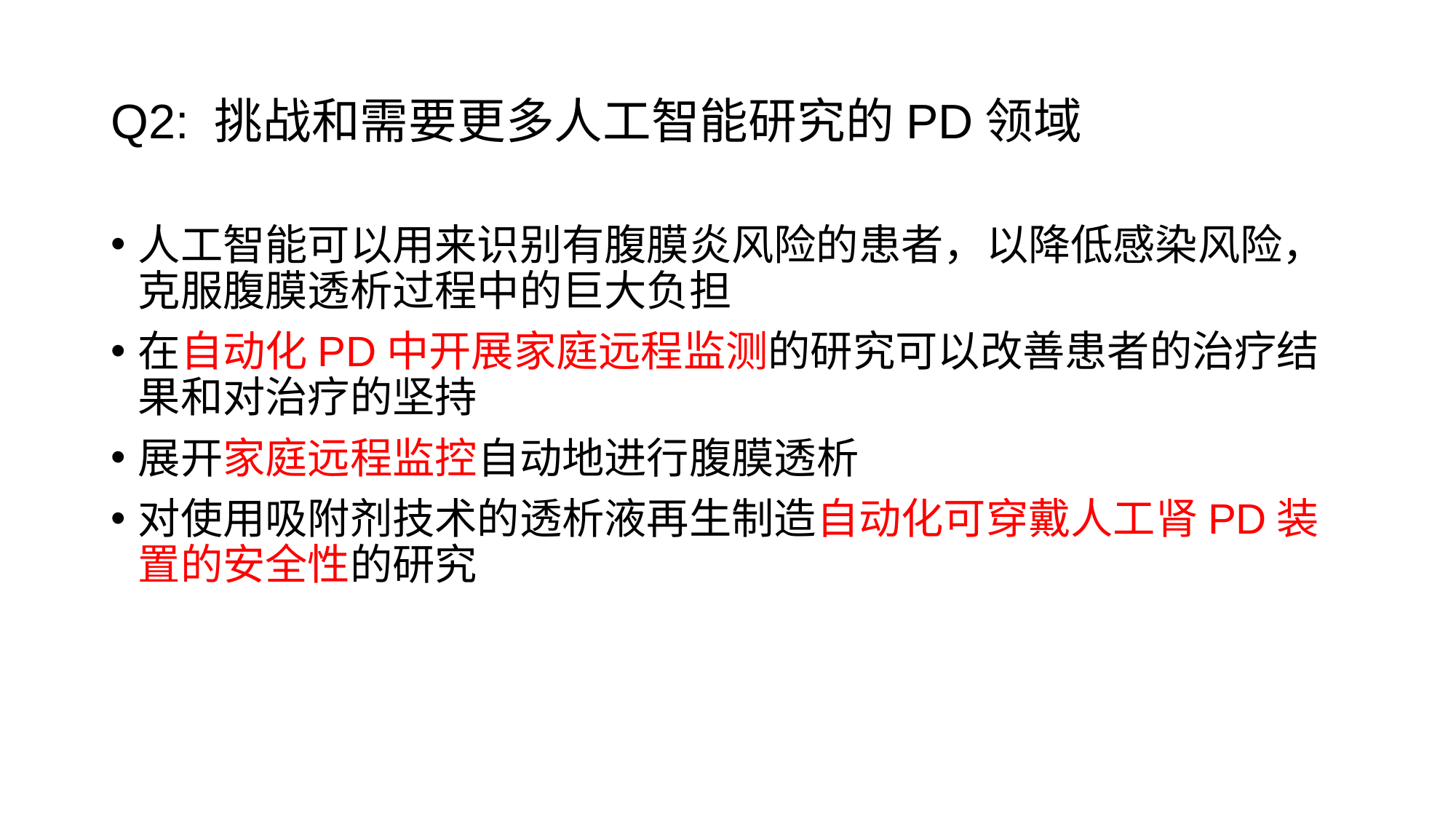

# Q2: 挑战和需要更多人工智能研究的PD领域
人工智能可以用来识别有腹膜炎风险的患者，以降低感染风险，克服腹膜透析过程中的巨大负担
在自动化PD中开展家庭远程监测的研究可以改善患者的治疗结果和对治疗的坚持
展开家庭远程监控自动地进行腹膜透析
对使用吸附剂技术的透析液再生制造自动化可穿戴人工肾PD装置的安全性的研究